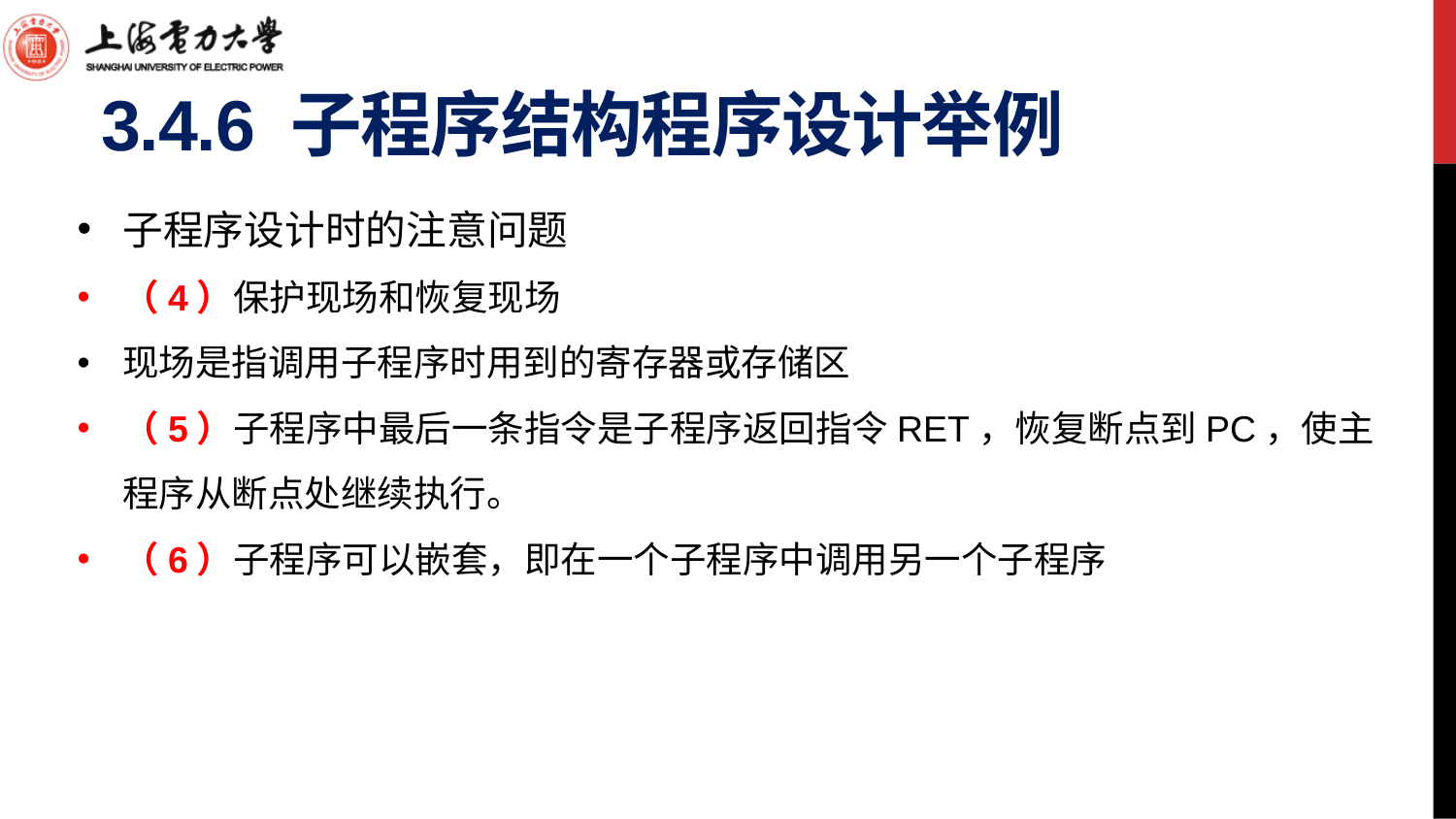

# 3.4.6 子程序结构程序设计举例
子程序设计时的注意问题
（4）保护现场和恢复现场
现场是指调用子程序时用到的寄存器或存储区
（5）子程序中最后一条指令是子程序返回指令RET，恢复断点到PC，使主程序从断点处继续执行。
（6）子程序可以嵌套，即在一个子程序中调用另一个子程序